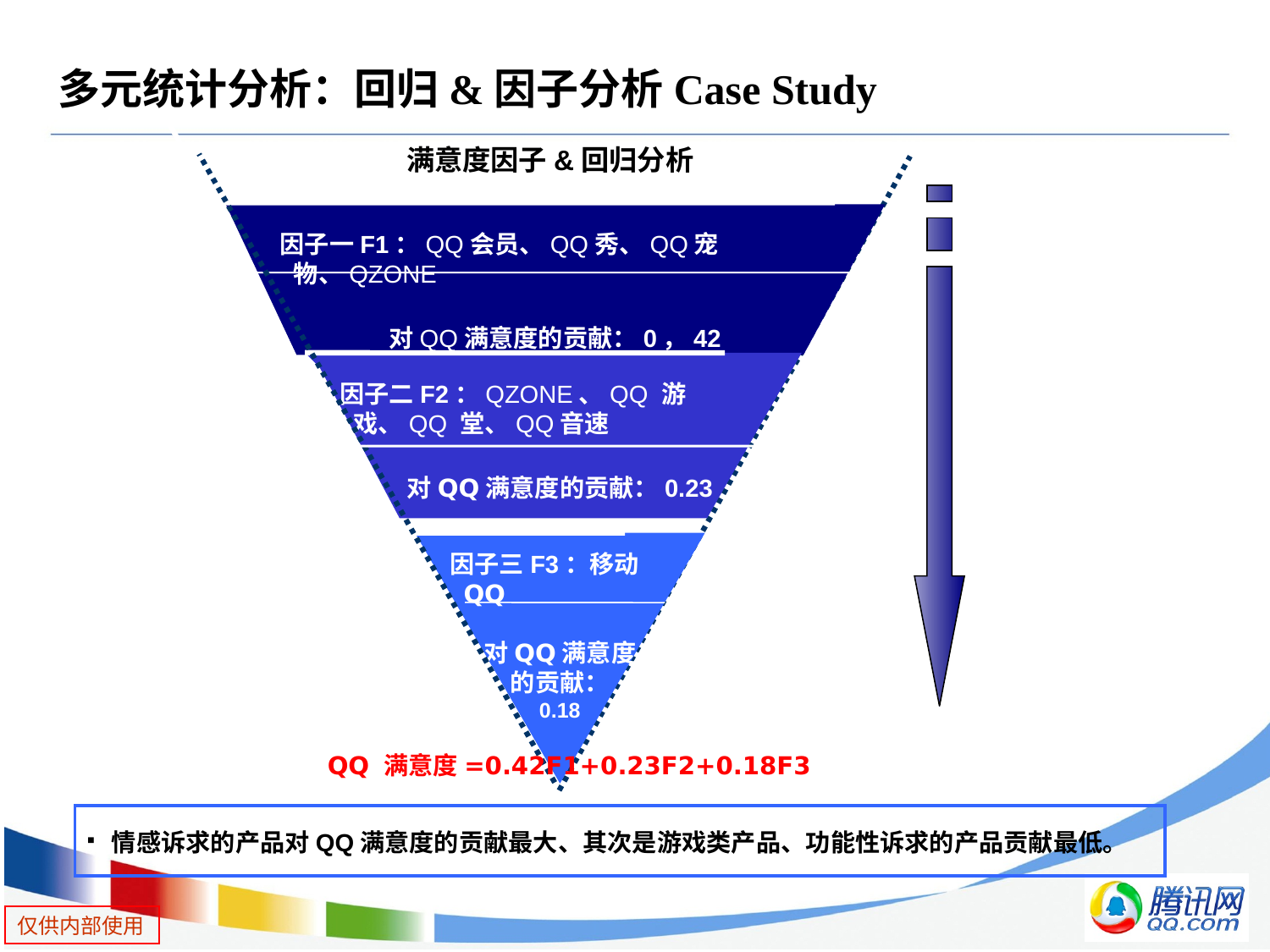

# 多元统计分析：回归&因子分析Case Study

满意度因子&回归分析

因子一F1：QQ会员、QQ秀、QQ宠物、QZONE

对QQ满意度的贡献：0，42

因子二F2：QZONE、QQ 游戏、QQ 堂、QQ音速

对QQ满意度的贡献：0.23

因子三F3：移动QQ

对QQ满意度
的贡献：
0.18

QQ 满意度=0.42F1+0.23F2+0.18F3
情感诉求的产品对QQ满意度的贡献最大、其次是游戏类产品、功能性诉求的产品贡献最低。